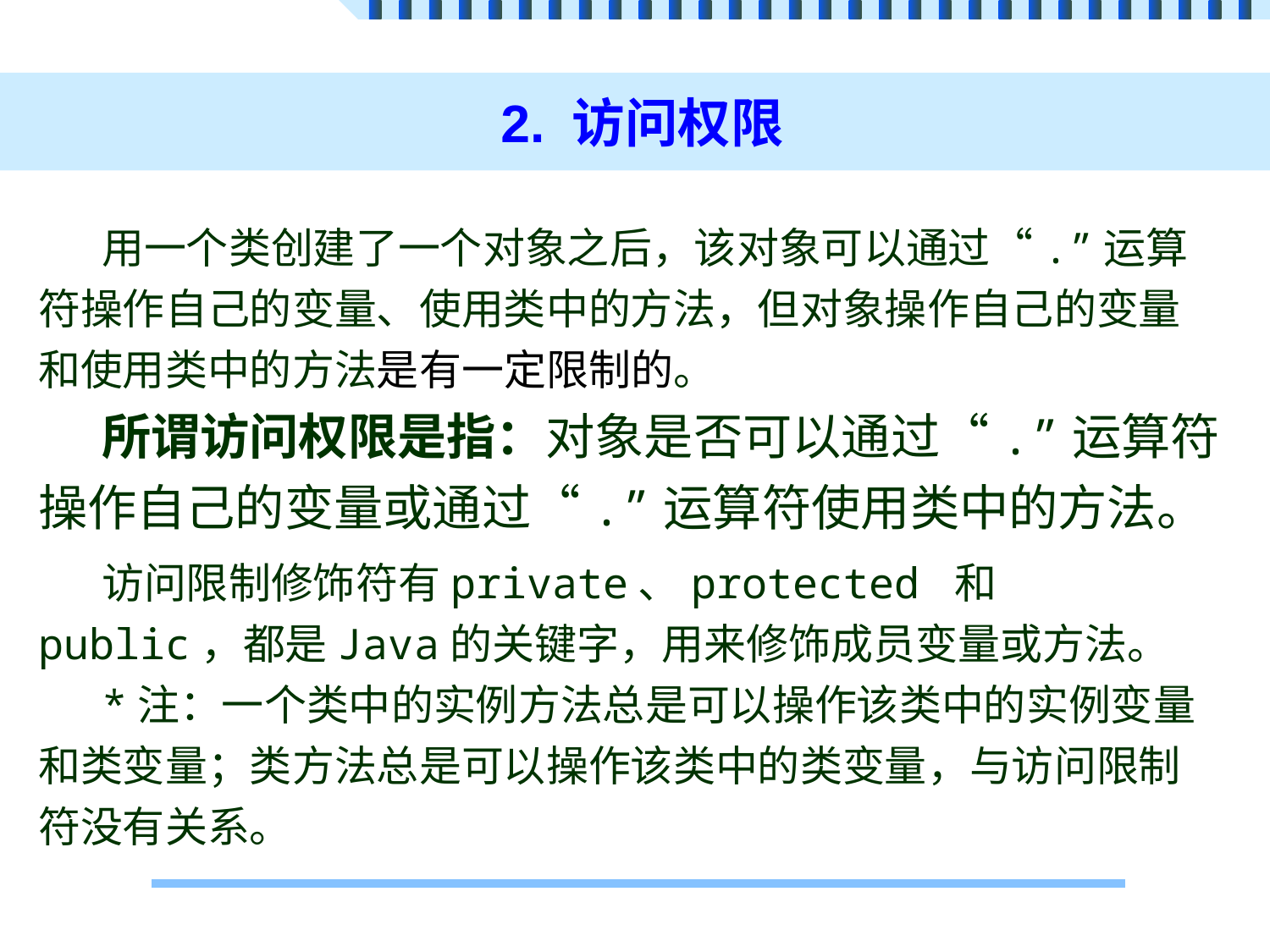

# 2. 访问权限

用一个类创建了一个对象之后，该对象可以通过“.”运算符操作自己的变量、使用类中的方法，但对象操作自己的变量和使用类中的方法是有一定限制的。
所谓访问权限是指：对象是否可以通过“.”运算符操作自己的变量或通过“.”运算符使用类中的方法。
访问限制修饰符有private、protected 和 public，都是Java的关键字，用来修饰成员变量或方法。
*注：一个类中的实例方法总是可以操作该类中的实例变量和类变量；类方法总是可以操作该类中的类变量，与访问限制符没有关系。